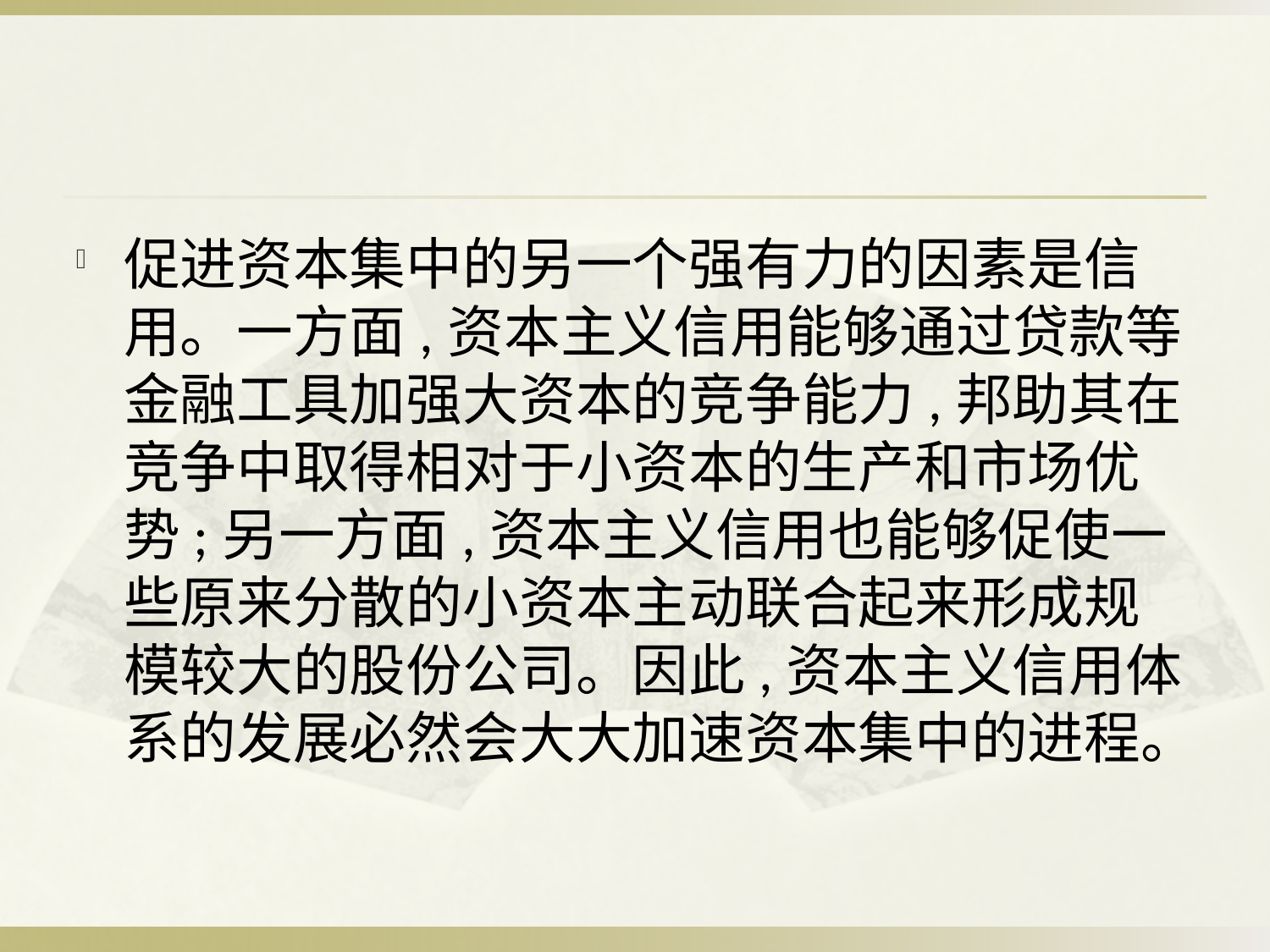

#
促进资本集中的另一个强有力的因素是信用。一方面,资本主义信用能够通过贷款等金融工具加强大资本的竞争能力,邦助其在竞争中取得相对于小资本的生产和市场优势;另一方面,资本主义信用也能够促使一些原来分散的小资本主动联合起来形成规模较大的股份公司。因此,资本主义信用体系的发展必然会大大加速资本集中的进程。